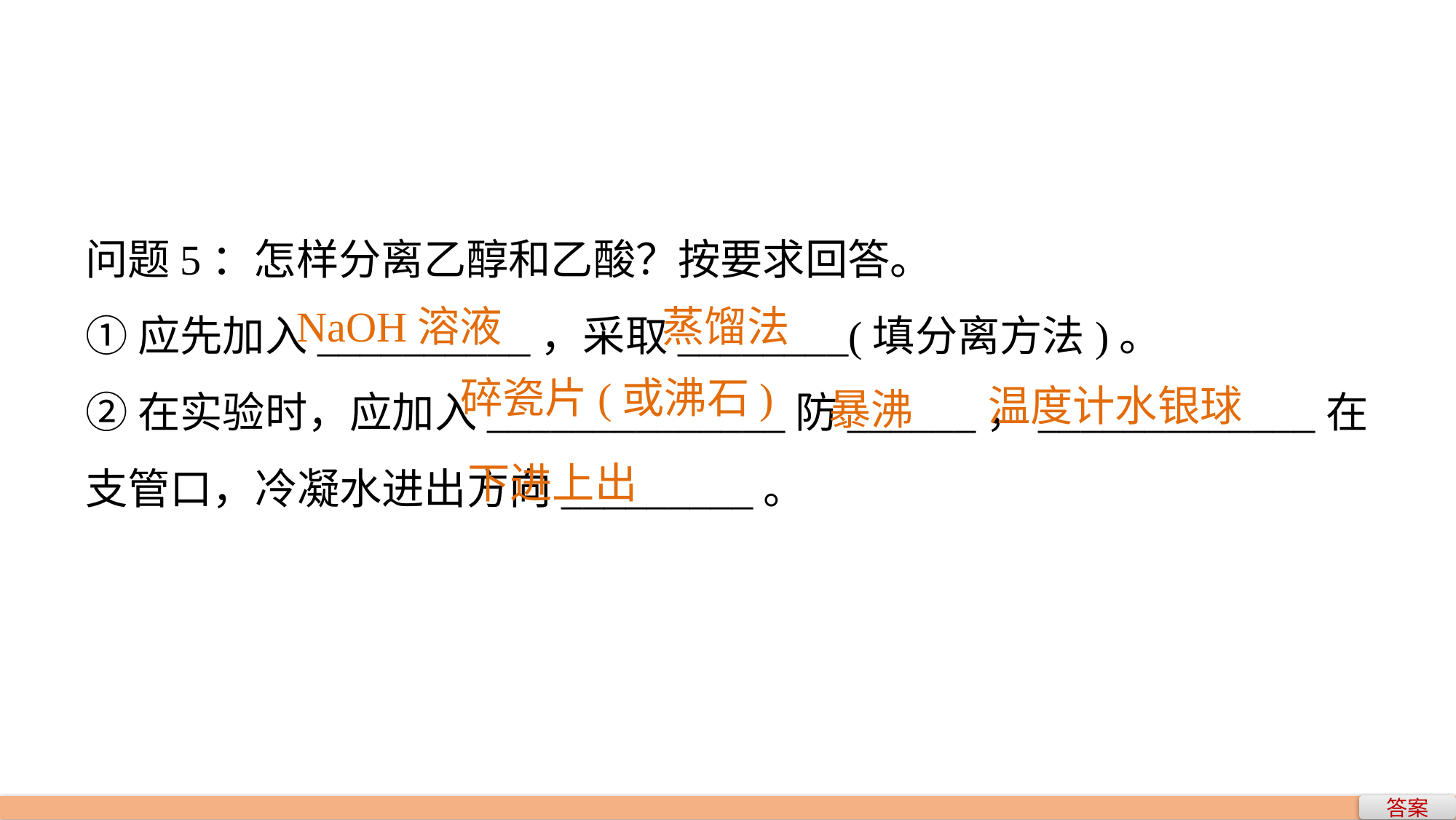

问题5：怎样分离乙醇和乙酸？按要求回答。
①应先加入__________，采取________(填分离方法)。
②在实验时，应加入______________防______，_____________在支管口，冷凝水进出方向_________。
NaOH溶液
蒸馏法
温度计水银球
暴沸
碎瓷片(或沸石)
下进上出
答案